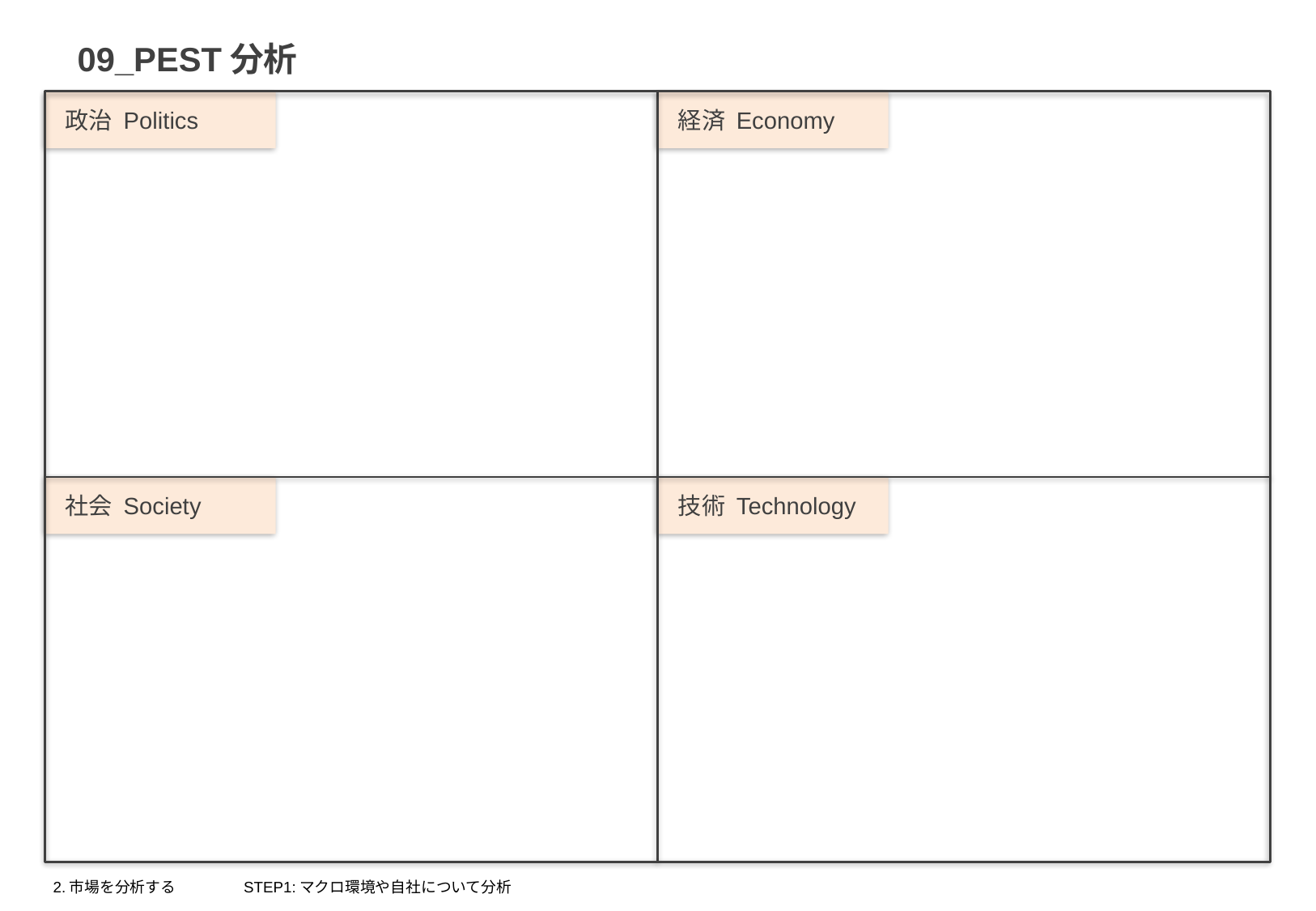

09_PEST分析

政治 Politics

経済 Economy

社会 Society

技術 Technology
2.市場を分析する
STEP1:マクロ環境や自社について分析